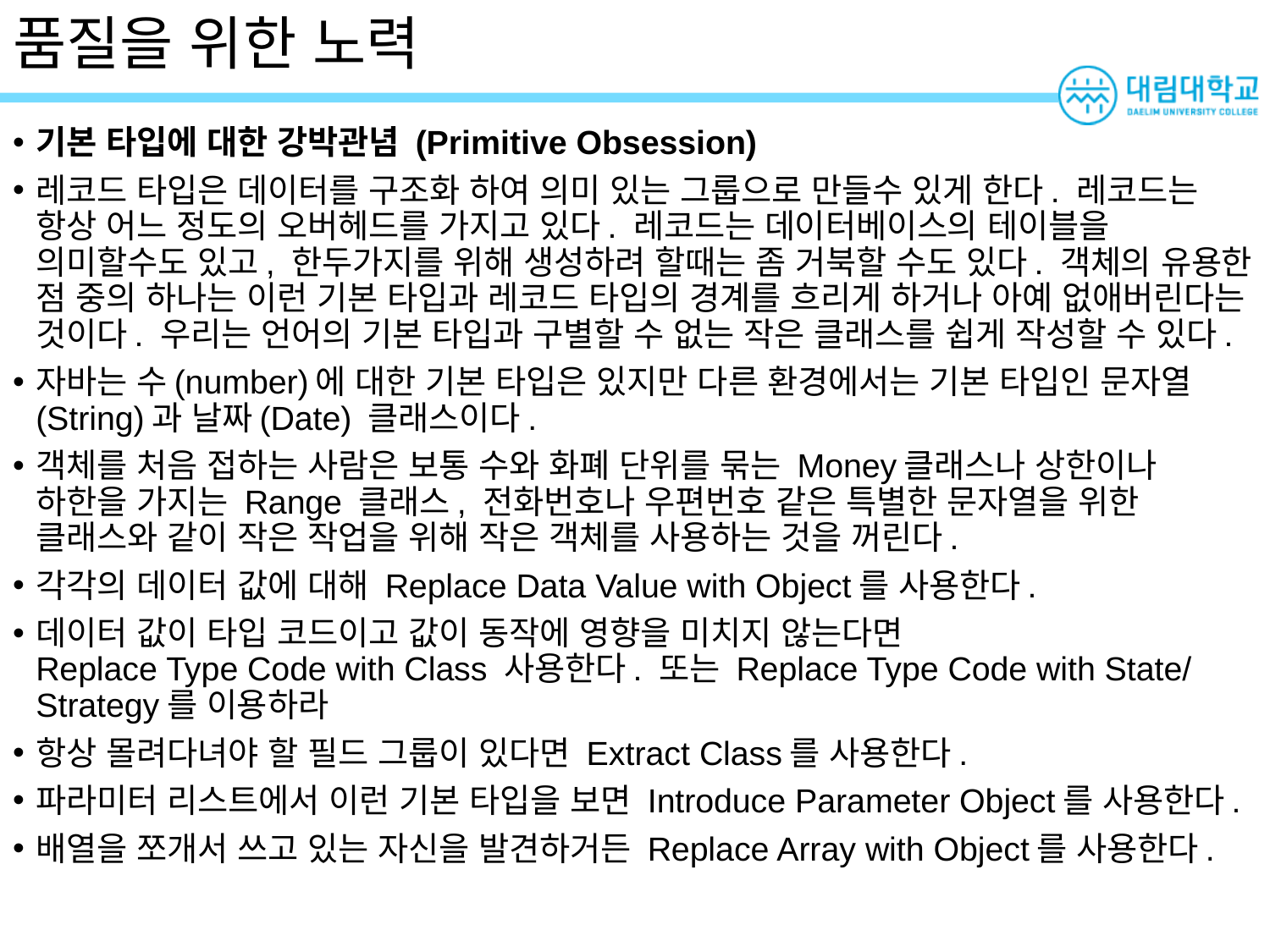

# 품질을 위한 노력
기본 타입에 대한 강박관념 (Primitive Obsession)
레코드 타입은 데이터를 구조화 하여 의미 있는 그룹으로 만들수 있게 한다. 레코드는 항상 어느 정도의 오버헤드를 가지고 있다. 레코드는 데이터베이스의 테이블을 의미할수도 있고, 한두가지를 위해 생성하려 할때는 좀 거북할 수도 있다. 객체의 유용한 점 중의 하나는 이런 기본 타입과 레코드 타입의 경계를 흐리게 하거나 아예 없애버린다는 것이다. 우리는 언어의 기본 타입과 구별할 수 없는 작은 클래스를 쉽게 작성할 수 있다.
자바는 수(number)에 대한 기본 타입은 있지만 다른 환경에서는 기본 타입인 문자열(String)과 날짜(Date) 클래스이다.
객체를 처음 접하는 사람은 보통 수와 화폐 단위를 묶는 Money클래스나 상한이나 하한을 가지는 Range 클래스, 전화번호나 우편번호 같은 특별한 문자열을 위한 클래스와 같이 작은 작업을 위해 작은 객체를 사용하는 것을 꺼린다.
각각의 데이터 값에 대해 Replace Data Value with Object를 사용한다.
데이터 값이 타입 코드이고 값이 동작에 영향을 미치지 않는다면
Replace Type Code with Class 사용한다. 또는 Replace Type Code with State/Strategy를 이용하라
항상 몰려다녀야 할 필드 그룹이 있다면 Extract Class를 사용한다.
파라미터 리스트에서 이런 기본 타입을 보면 Introduce Parameter Object를 사용한다.
배열을 쪼개서 쓰고 있는 자신을 발견하거든 Replace Array with Object를 사용한다.